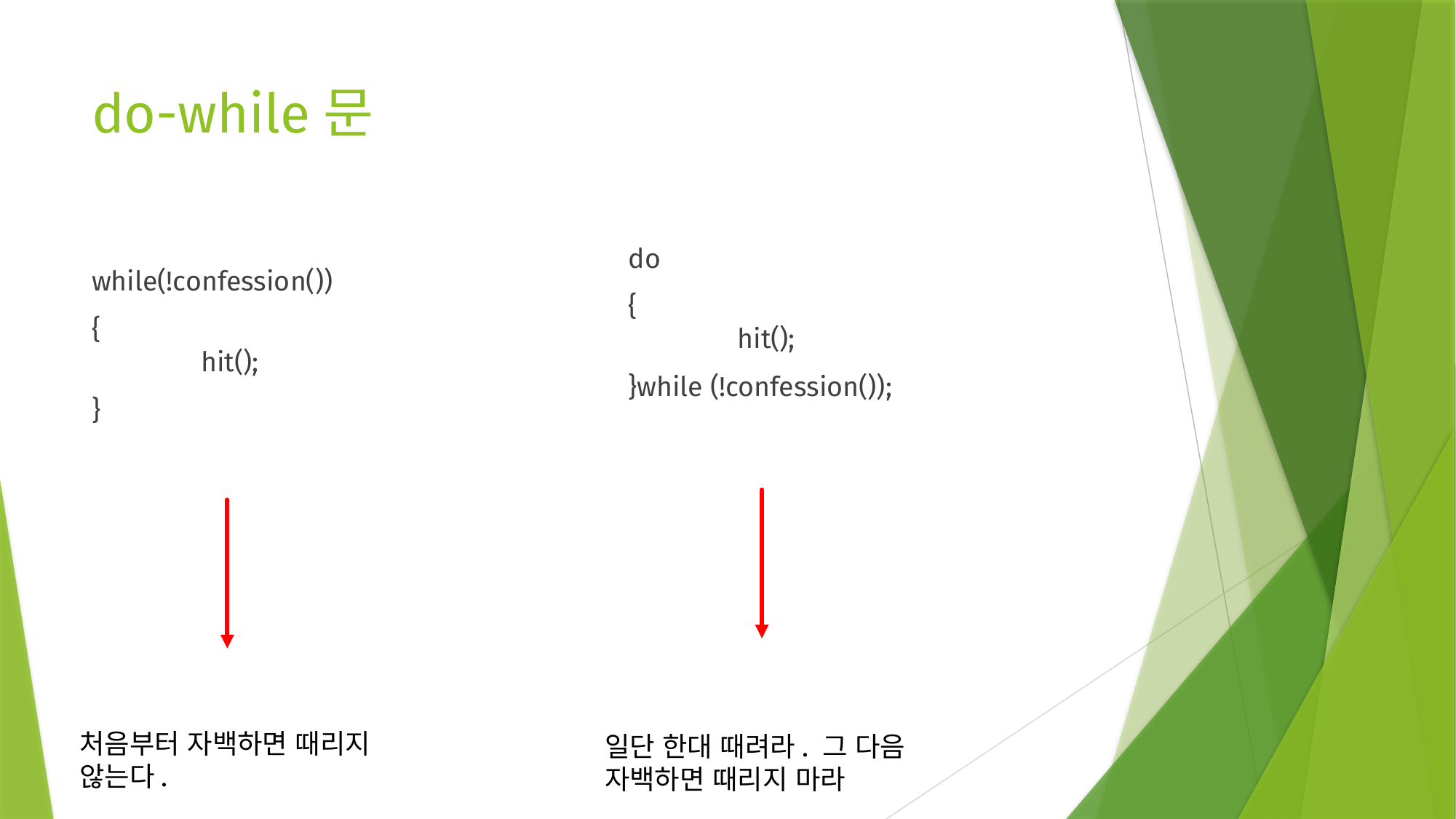

# do-while문
do
{
	hit();
}while (!confession());
while(!confession())
{
	hit();
}
처음부터 자백하면 때리지 않는다.
일단 한대 때려라. 그 다음 자백하면 때리지 마라